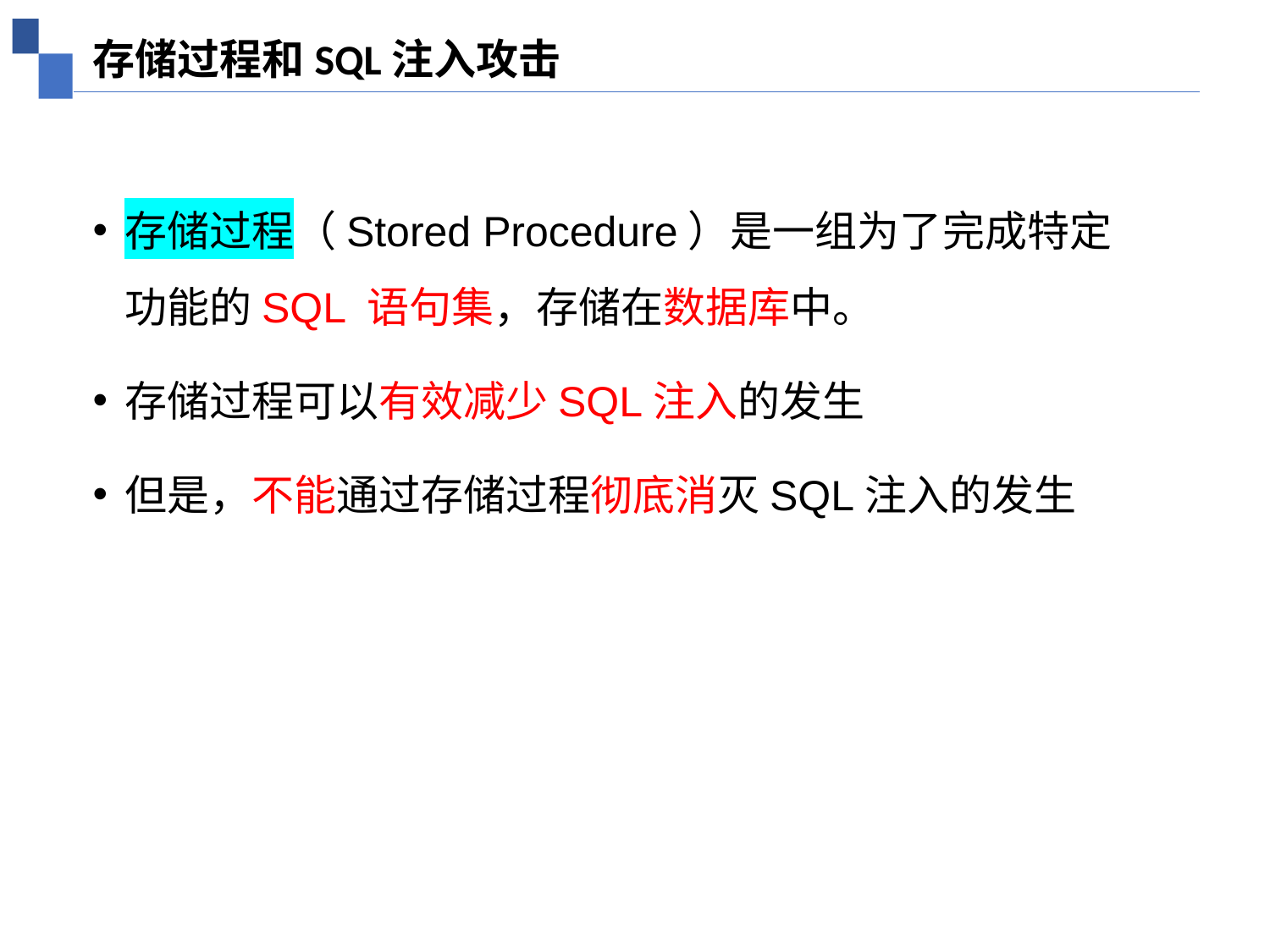

存储过程和SQL注入攻击
存储过程（Stored Procedure）是一组为了完成特定功能的SQL 语句集，存储在数据库中。
存储过程可以有效减少SQL注入的发生
但是，不能通过存储过程彻底消灭SQL注入的发生
13